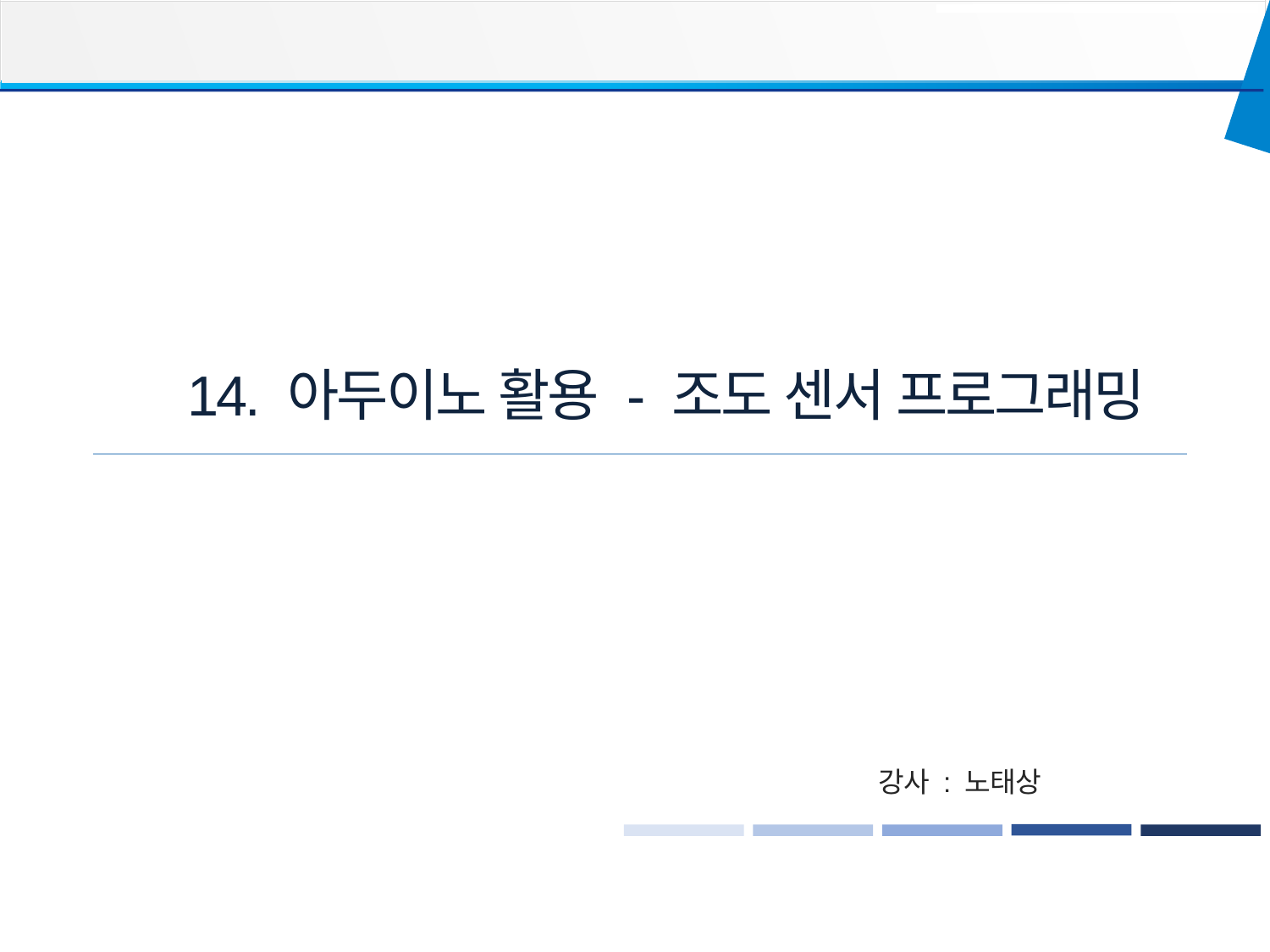

14. 아두이노 활용 - 조도 센서 프로그래밍

강사 : 노태상